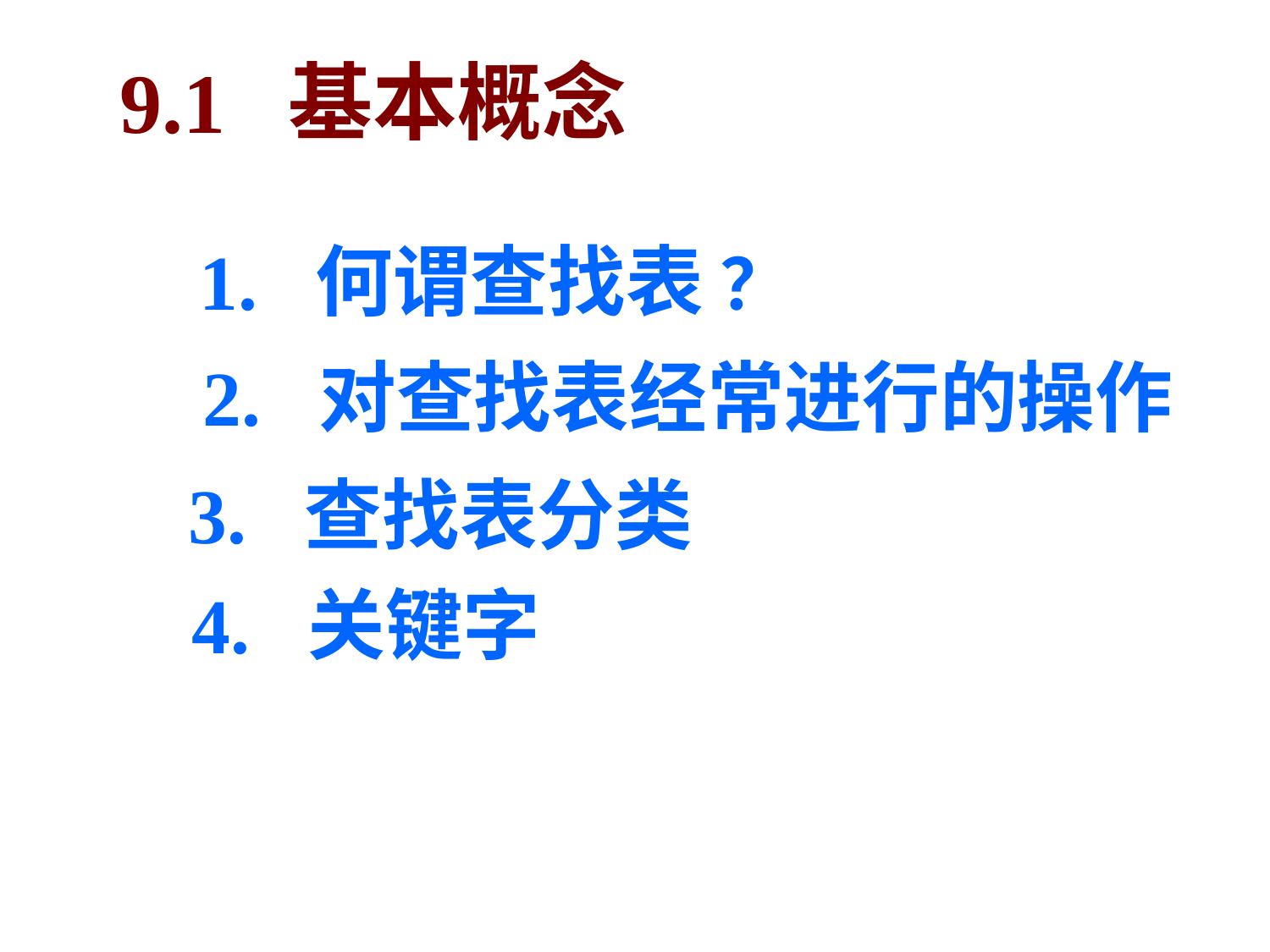

9.1  基本概念
1.  何谓查找表 ？
2.  对查找表经常进行的操作
3.  查找表分类
4.  关键字